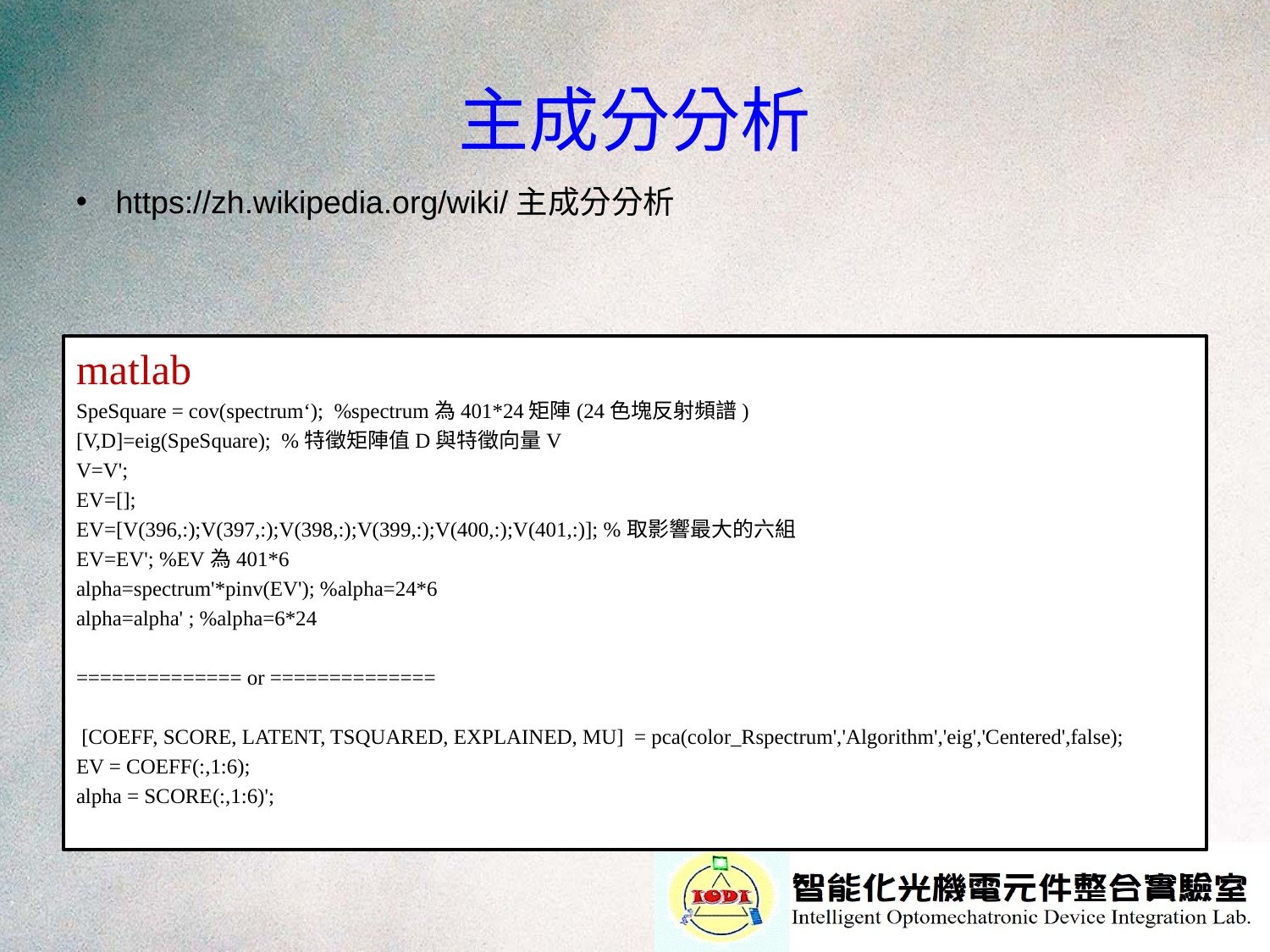

# 主成分分析
https://zh.wikipedia.org/wiki/主成分分析

matlab
SpeSquare = cov(spectrum‘);  %spectrum為401*24矩陣(24色塊反射頻譜)
[V,D]=eig(SpeSquare);  %特徵矩陣值D與特徵向量V
V=V';
EV=[];
EV=[V(396,:);V(397,:);V(398,:);V(399,:);V(400,:);V(401,:)]; %取影響最大的六組
EV=EV'; %EV為401*6
alpha=spectrum'*pinv(EV'); %alpha=24*6
alpha=alpha' ; %alpha=6*24

============== or ==============

 [COEFF, SCORE, LATENT, TSQUARED, EXPLAINED, MU]  = pca(color_Rspectrum','Algorithm','eig','Centered',false);
EV = COEFF(:,1:6);
alpha = SCORE(:,1:6)';